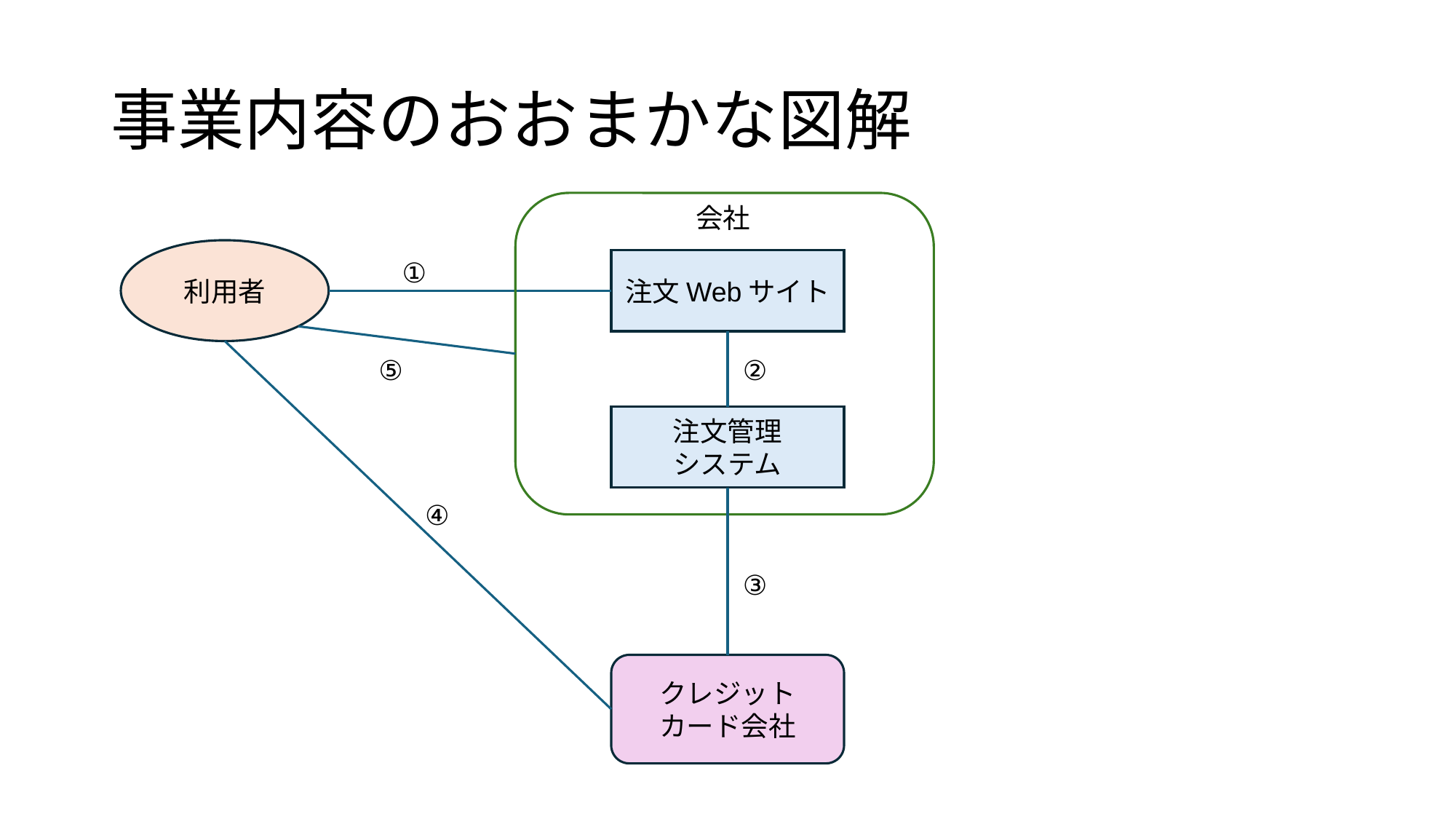

# 事業内容のおおまかな図解

会社
利用者
注文Webサイト
①
⑤
②
注文管理
システム
④
③
クレジット
カード会社